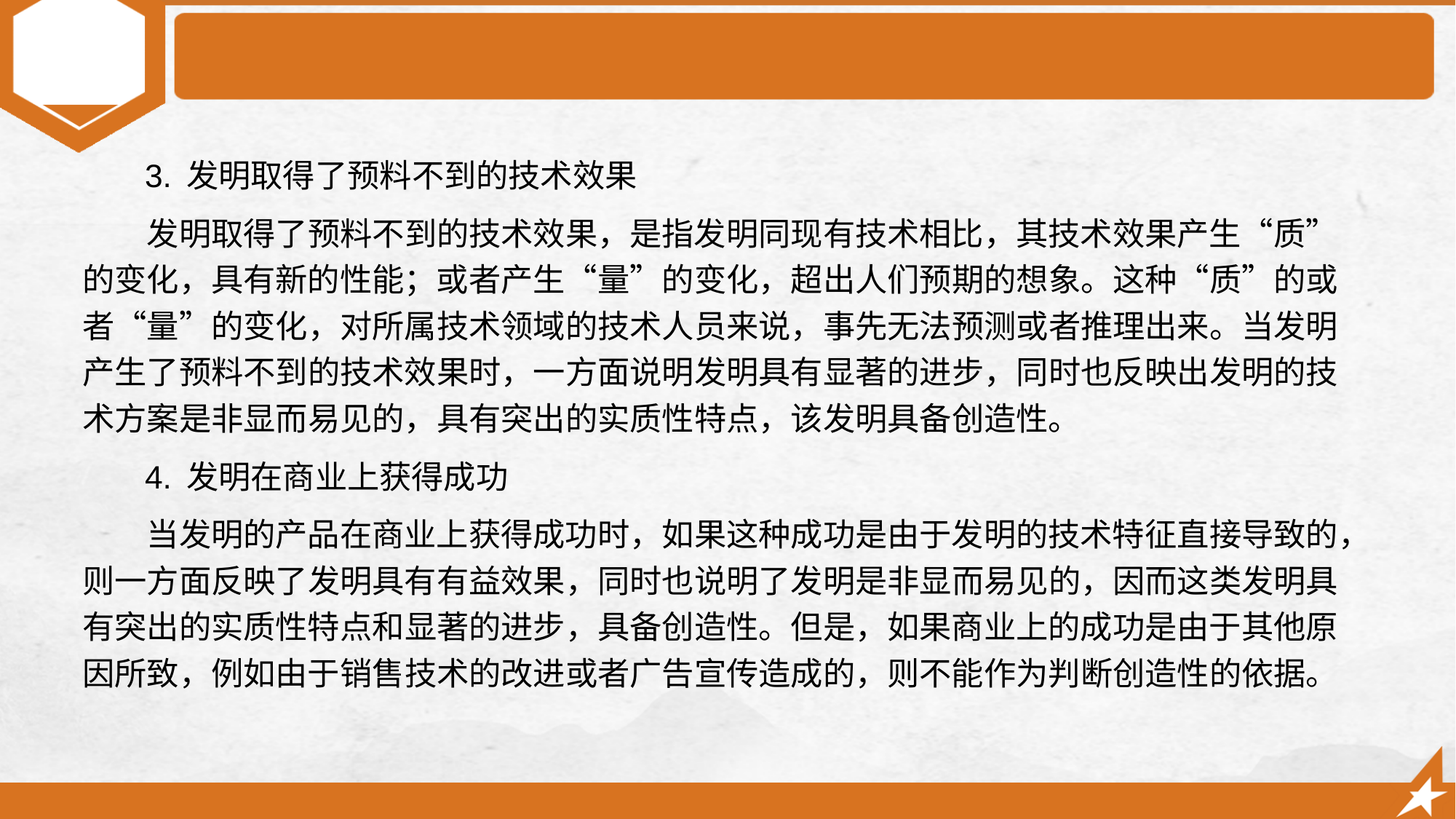

3. 发明取得了预料不到的技术效果
　　发明取得了预料不到的技术效果，是指发明同现有技术相比，其技术效果产生“质”的变化，具有新的性能；或者产生“量”的变化，超出人们预期的想象。这种“质”的或者“量”的变化，对所属技术领域的技术人员来说，事先无法预测或者推理出来。当发明产生了预料不到的技术效果时，一方面说明发明具有显著的进步，同时也反映出发明的技术方案是非显而易见的，具有突出的实质性特点，该发明具备创造性。
       4. 发明在商业上获得成功
　　当发明的产品在商业上获得成功时，如果这种成功是由于发明的技术特征直接导致的，则一方面反映了发明具有有益效果，同时也说明了发明是非显而易见的，因而这类发明具有突出的实质性特点和显著的进步，具备创造性。但是，如果商业上的成功是由于其他原因所致，例如由于销售技术的改进或者广告宣传造成的，则不能作为判断创造性的依据。